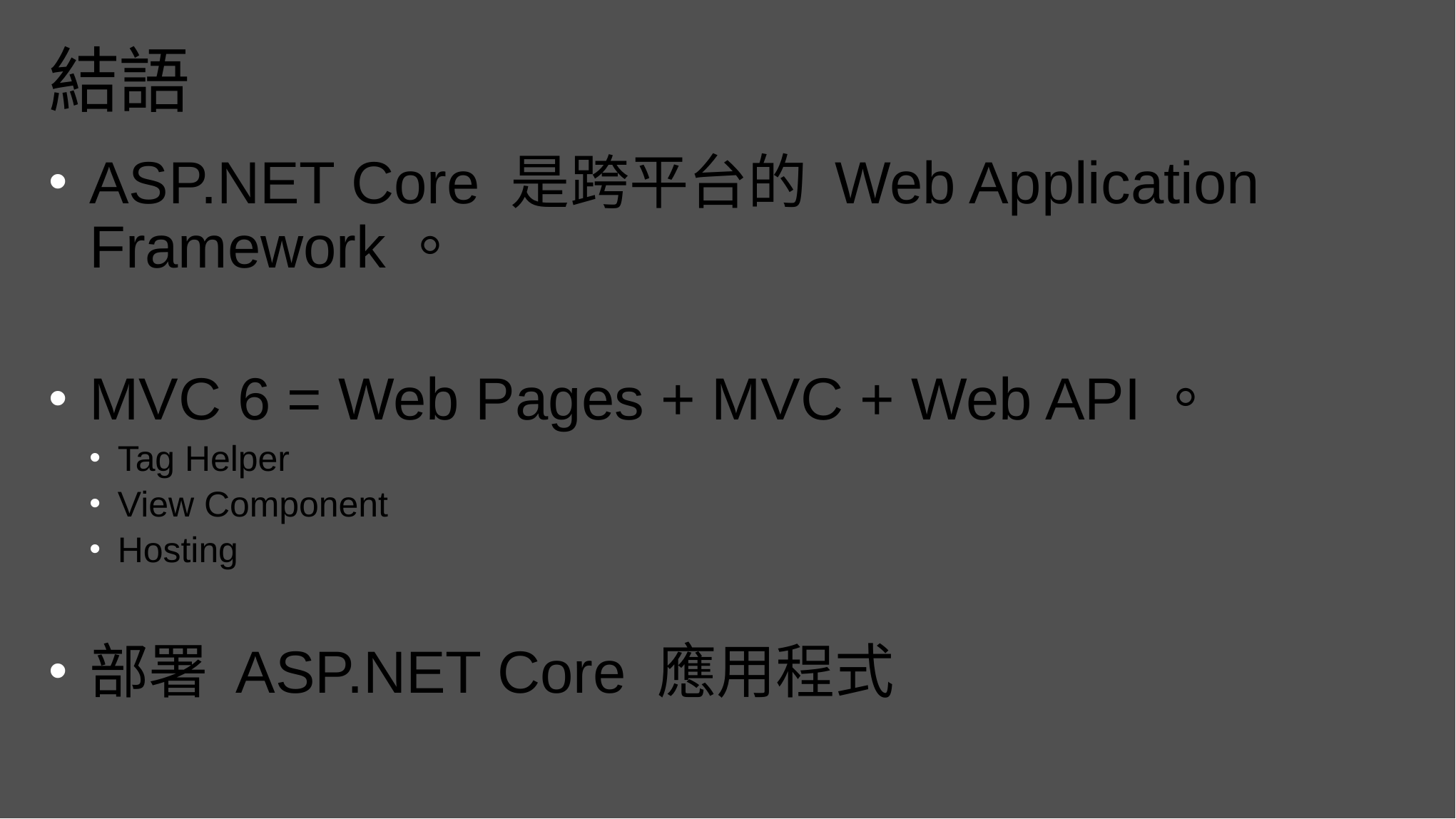

# 結語
ASP.NET Core 是跨平台的 Web Application Framework。

MVC 6 = Web Pages + MVC + Web API。
Tag Helper
View Component
Hosting

部署 ASP.NET Core 應用程式